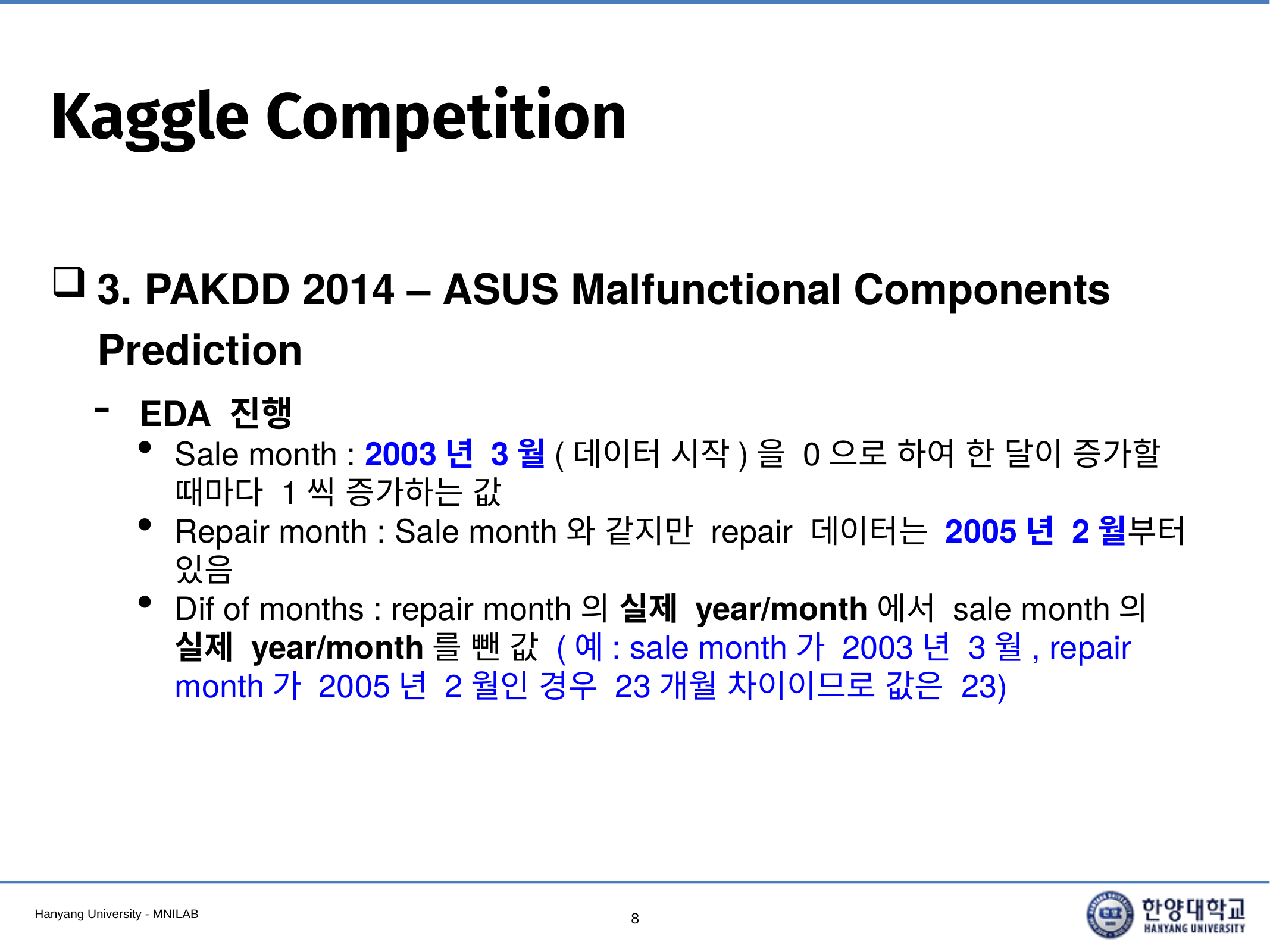

# Kaggle Competition
3. PAKDD 2014 – ASUS Malfunctional Components Prediction
EDA 진행
Sale month : 2003년 3월(데이터 시작)을 0으로 하여 한 달이 증가할 때마다 1씩 증가하는 값
Repair month : Sale month와 같지만 repair 데이터는 2005년 2월부터 있음
Dif of months : repair month의 실제 year/month에서 sale month의 실제 year/month를 뺀 값 (예: sale month가 2003년 3월, repair month가 2005년 2월인 경우 23개월 차이이므로 값은 23)
8